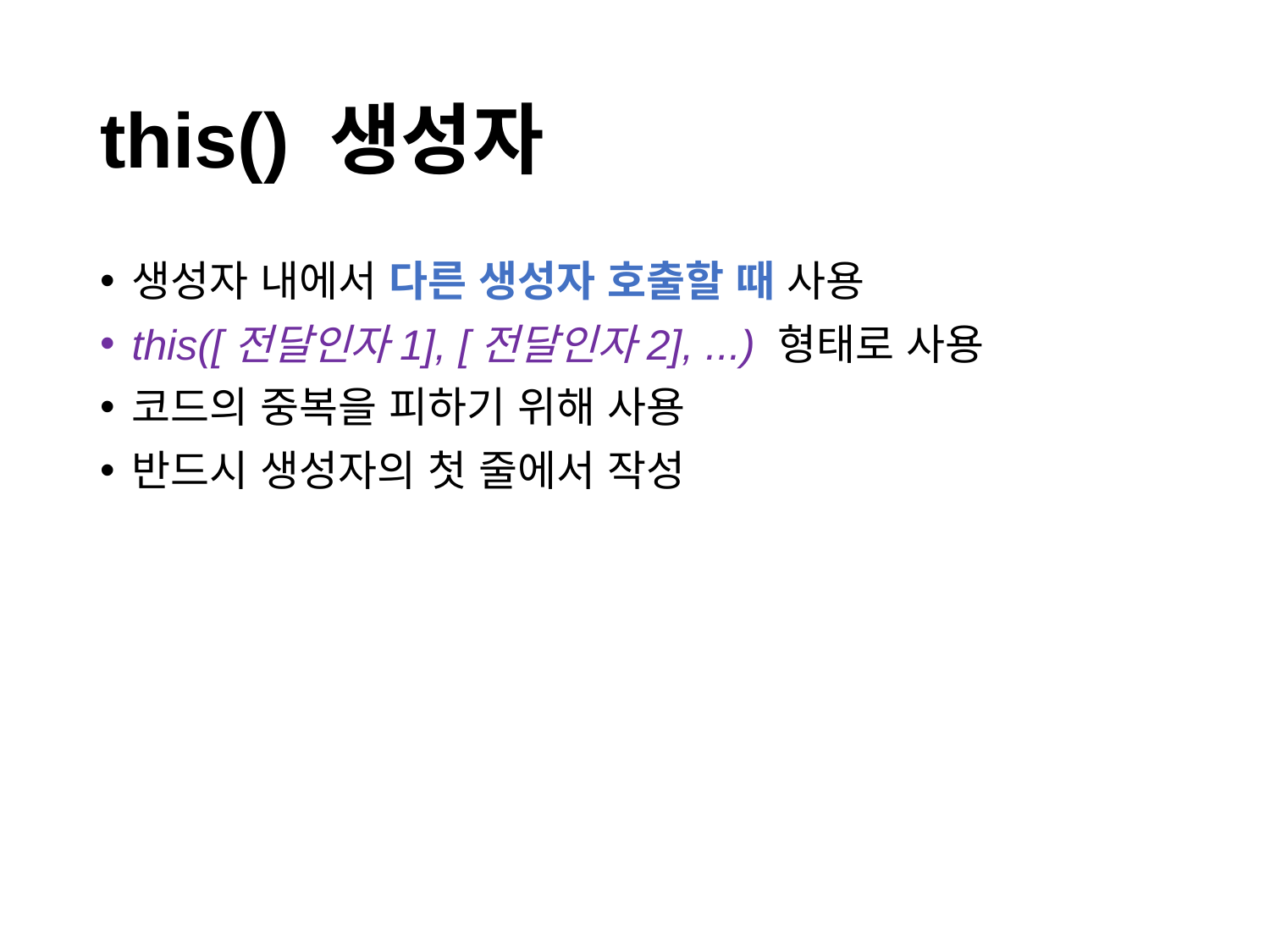

# this() 생성자
생성자 내에서 다른 생성자 호출할 때 사용
this([전달인자1], [전달인자2], ...) 형태로 사용
코드의 중복을 피하기 위해 사용
반드시 생성자의 첫 줄에서 작성